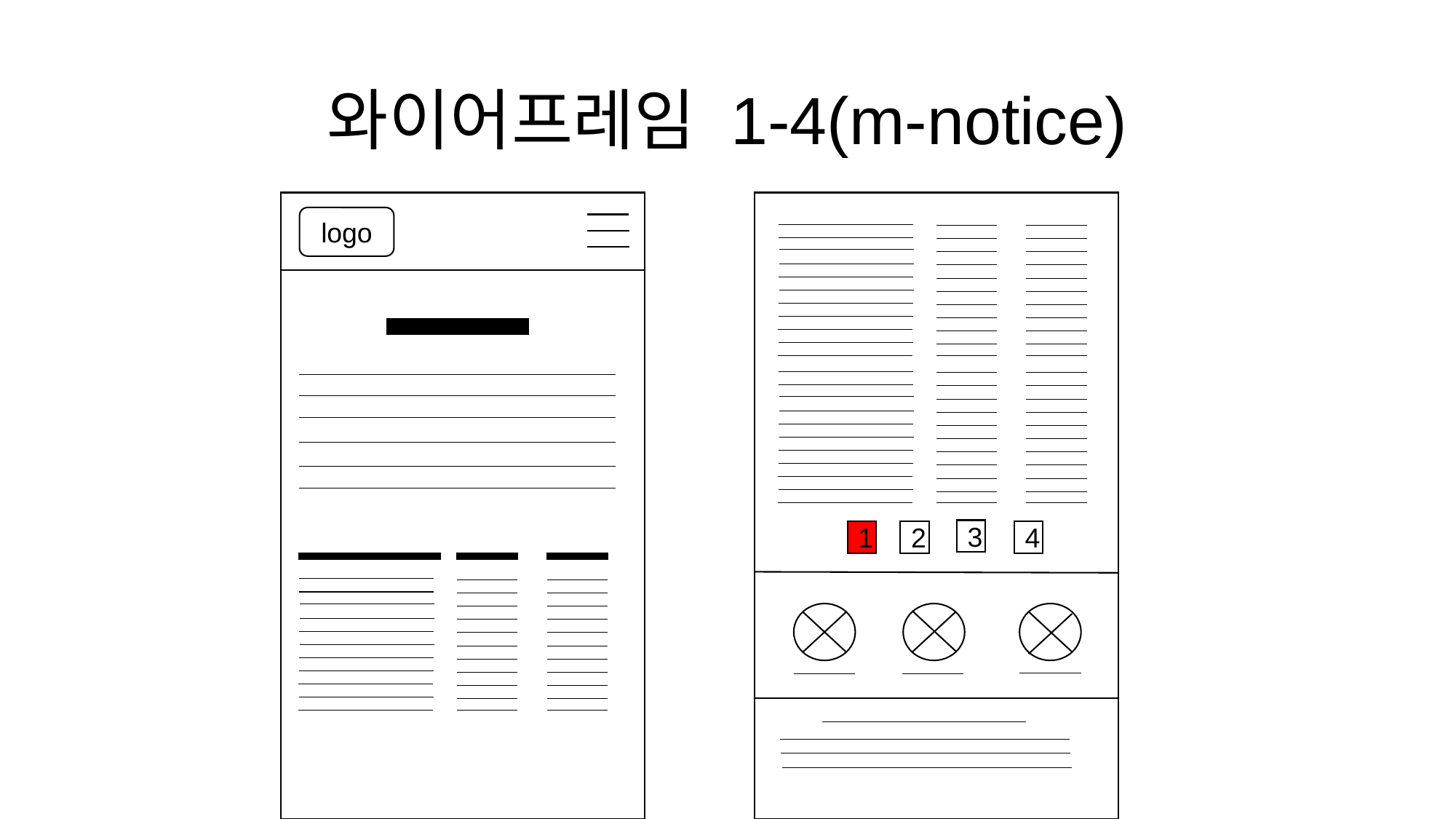

# 와이어프레임 1-4(m-notice)

logo

3
1
2
4